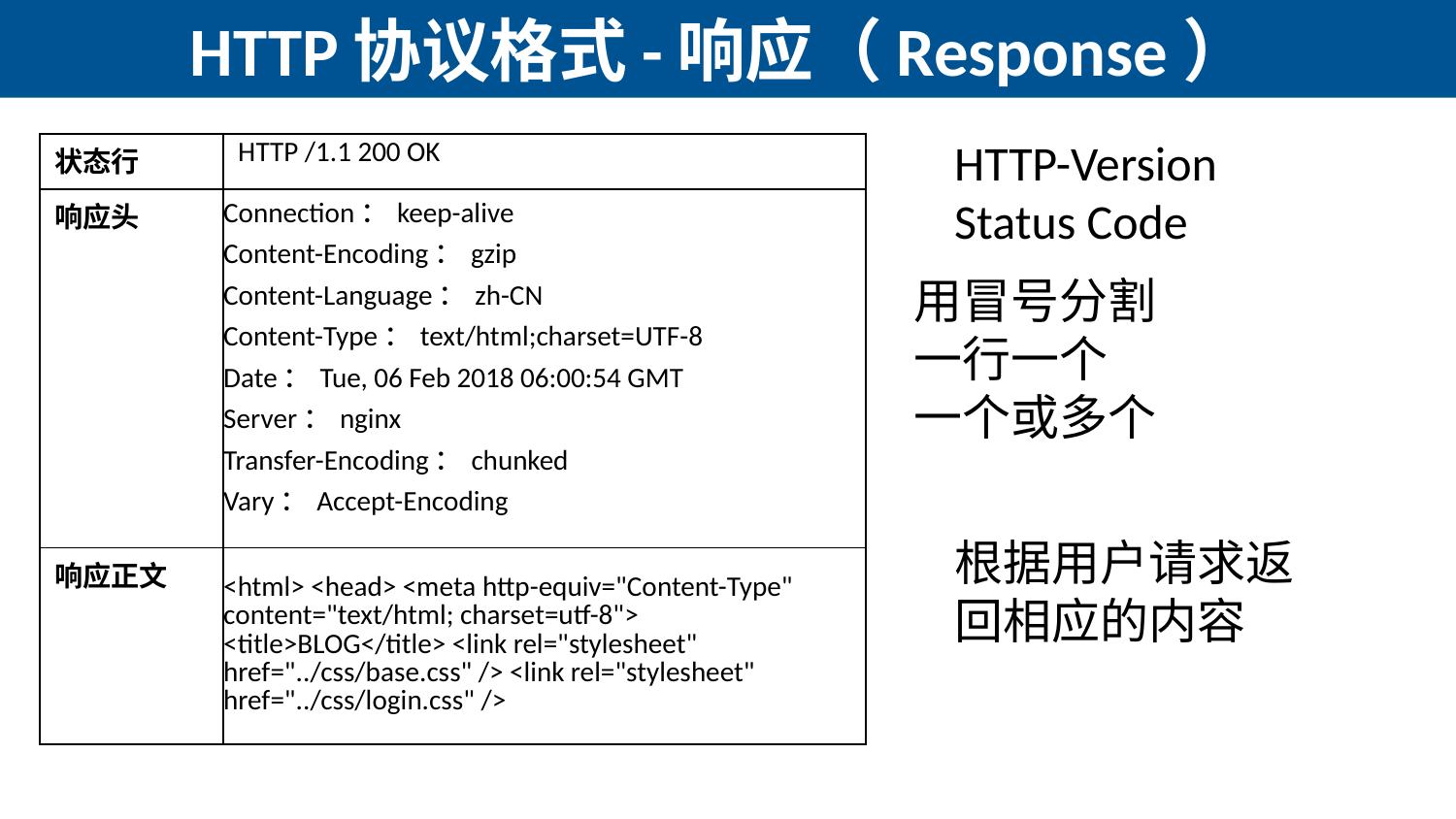

# HTTP协议格式-响应（Response）
HTTP-Version
Status Code
| 状态行 | HTTP /1.1 200 OK |
| --- | --- |
| 响应头 | Connection：keep-alive Content-Encoding：gzip Content-Language：zh-CN Content-Type：text/html;charset=UTF-8 Date：Tue, 06 Feb 2018 06:00:54 GMT Server：nginx Transfer-Encoding：chunked Vary：Accept-Encoding |
| 响应正文 | <html> <head> <meta http-equiv="Content-Type" content="text/html; charset=utf-8"> <title>BLOG</title> <link rel="stylesheet" href="../css/base.css" /> <link rel="stylesheet" href="../css/login.css" /> |
用冒号分割
一行一个
一个或多个
根据用户请求返回相应的内容